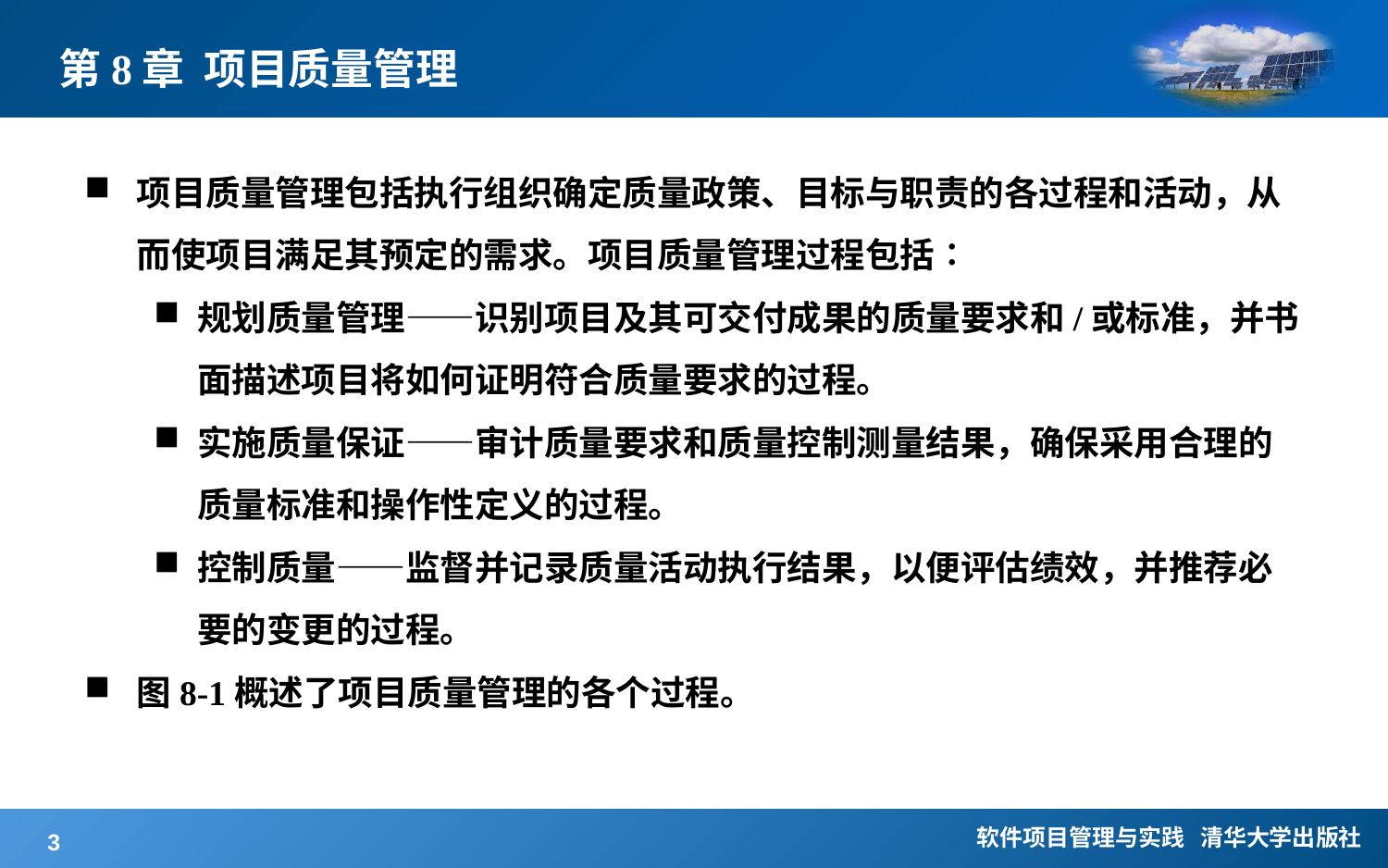

# 第8章  项目质量管理
项目质量管理包括执行组织确定质量政策、目标与职责的各过程和活动，从而使项目满足其预定的需求。项目质量管理过程包括∶
规划质量管理――识别项目及其可交付成果的质量要求和/或标准，并书面描述项目将如何证明符合质量要求的过程。
实施质量保证――审计质量要求和质量控制测量结果，确保采用合理的质量标准和操作性定义的过程。
控制质量――监督并记录质量活动执行结果，以便评估绩效，并推荐必要的变更的过程。
图8-1概述了项目质量管理的各个过程。